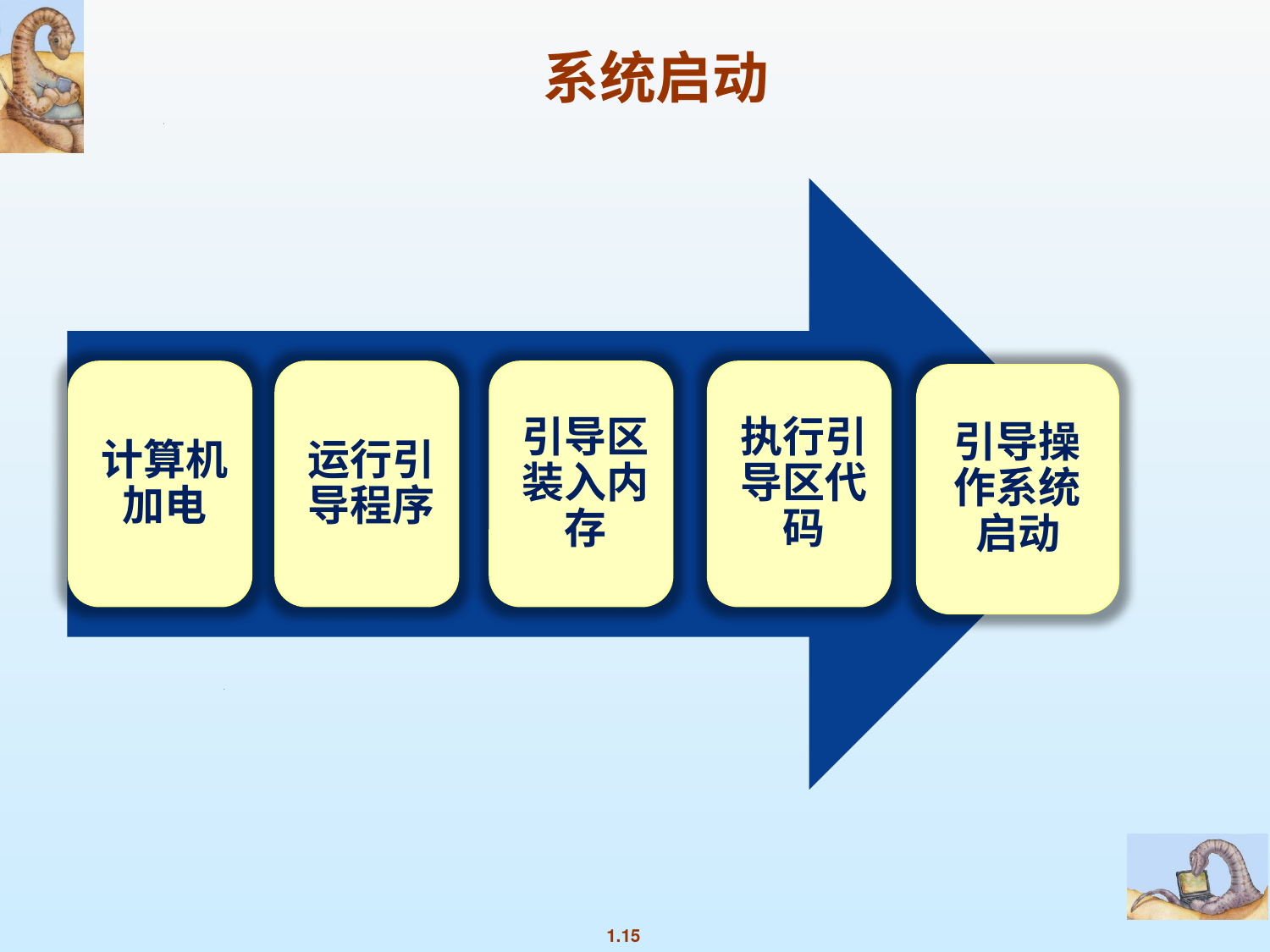

# 系统启动
计算机加电
运行引导程序
引导区装入内存
执行引导区代码

引导操作系统启动